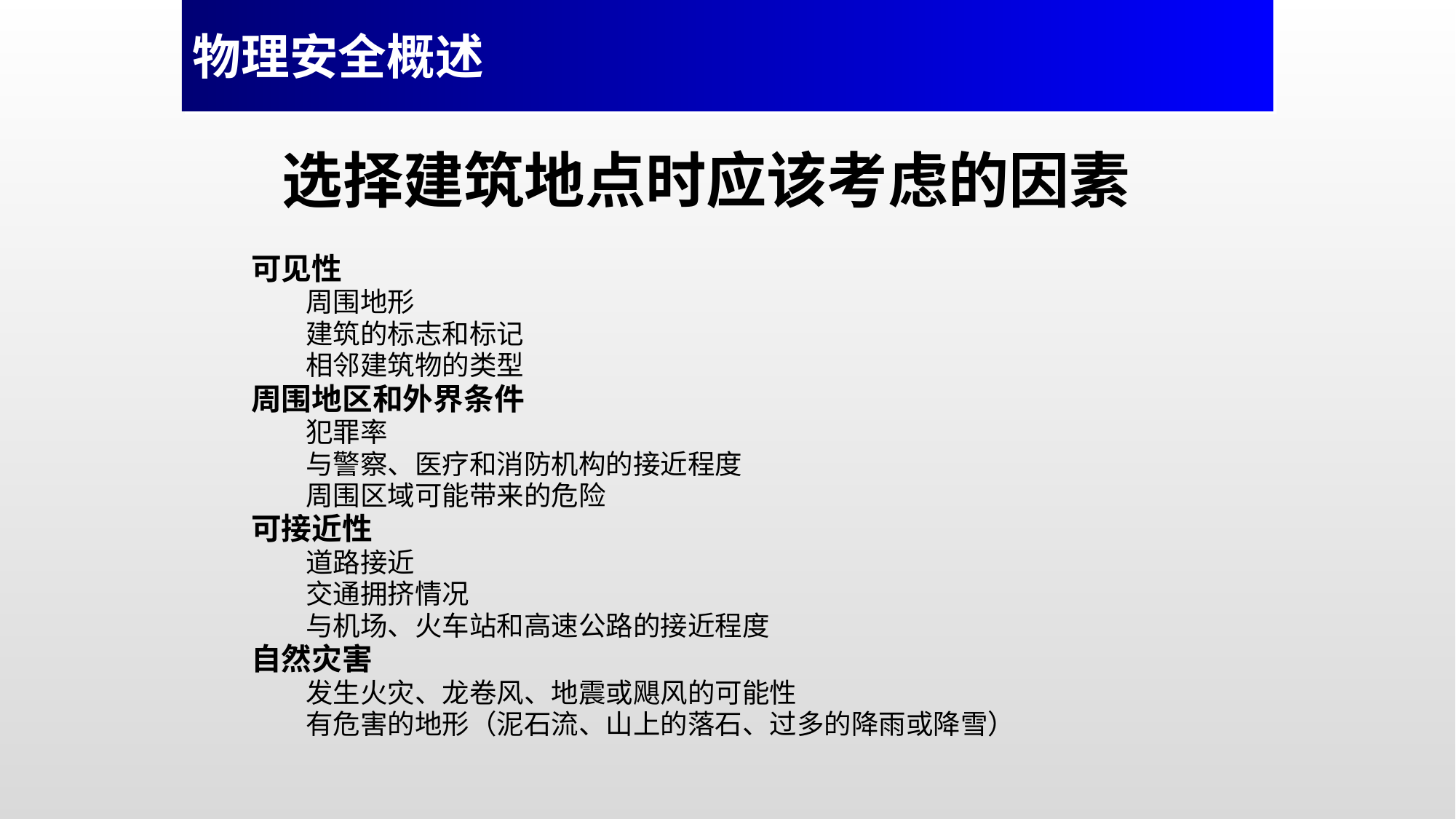

物理安全概述
选择建筑地点时应该考虑的因素
可见性
周围地形
建筑的标志和标记
相邻建筑物的类型
周围地区和外界条件
犯罪率
与警察、医疗和消防机构的接近程度
周围区域可能带来的危险
可接近性
道路接近
交通拥挤情况
与机场、火车站和高速公路的接近程度
自然灾害
发生火灾、龙卷风、地震或飓风的可能性
有危害的地形（泥石流、山上的落石、过多的降雨或降雪）